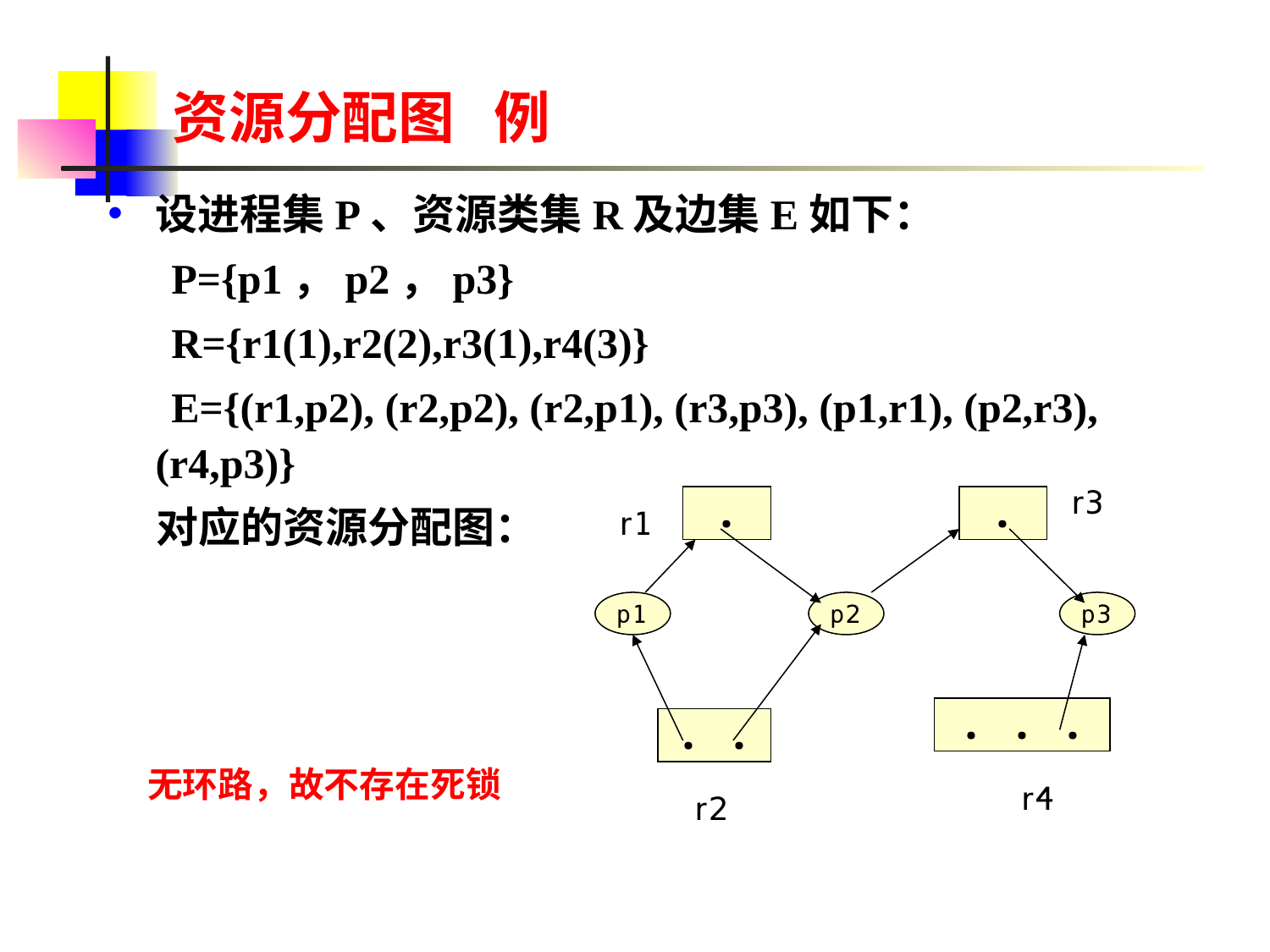

# 资源分配图   例
设进程集P、资源类集R及边集E如下：
      P={p1，p2，p3}
      R={r1(1),r2(2),r3(1),r4(3)}
      E={(r1,p2), (r2,p2), (r2,p1), (r3,p3), (p1,r1), (p2,r3), (r4,p3)}
    对应的资源分配图：
r3
.
.
r1

p1
p3

. . .
. .
r4
r2
p2
无环路，故不存在死锁